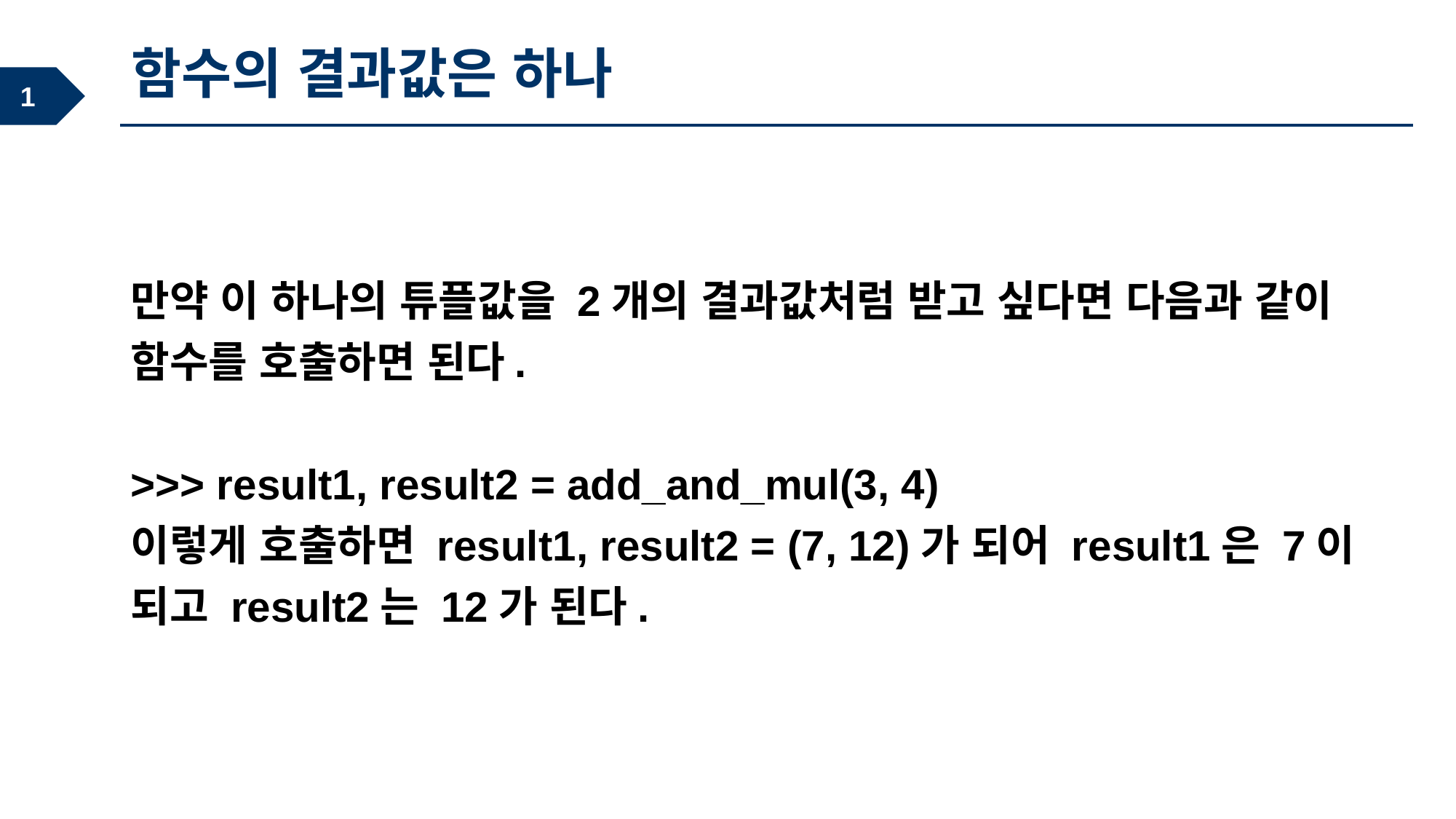

함수의 결과값은 하나
만약 이 하나의 튜플값을 2개의 결과값처럼 받고 싶다면 다음과 같이 함수를 호출하면 된다.

>>> result1, result2 = add_and_mul(3, 4)
이렇게 호출하면 result1, result2 = (7, 12)가 되어 result1은 7이 되고 result2는 12가 된다.